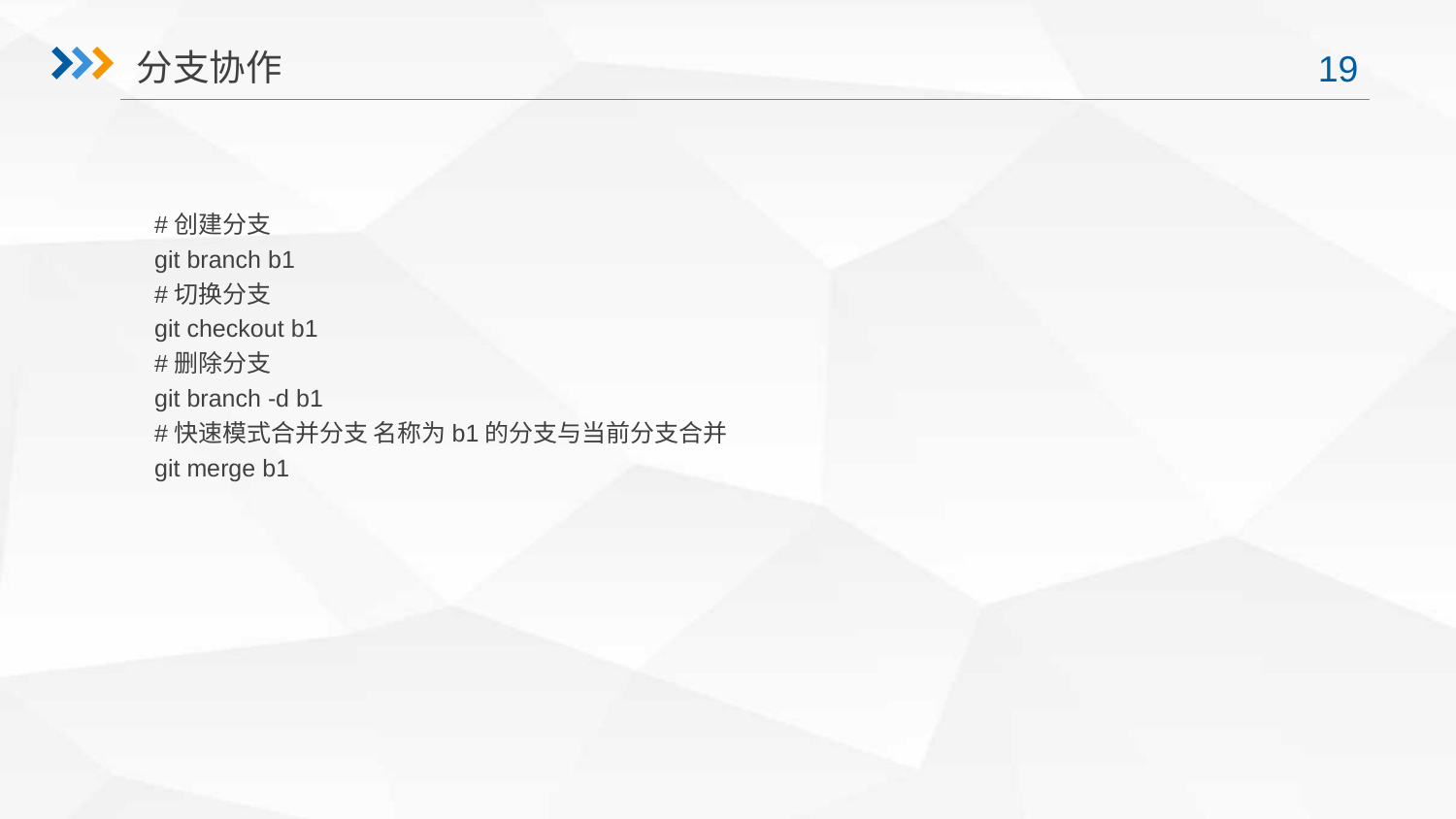

分支协作
#创建分支
git branch b1
#切换分支
git checkout b1
#删除分支
git branch -d b1
#快速模式合并分支 名称为b1的分支与当前分支合并
git merge b1